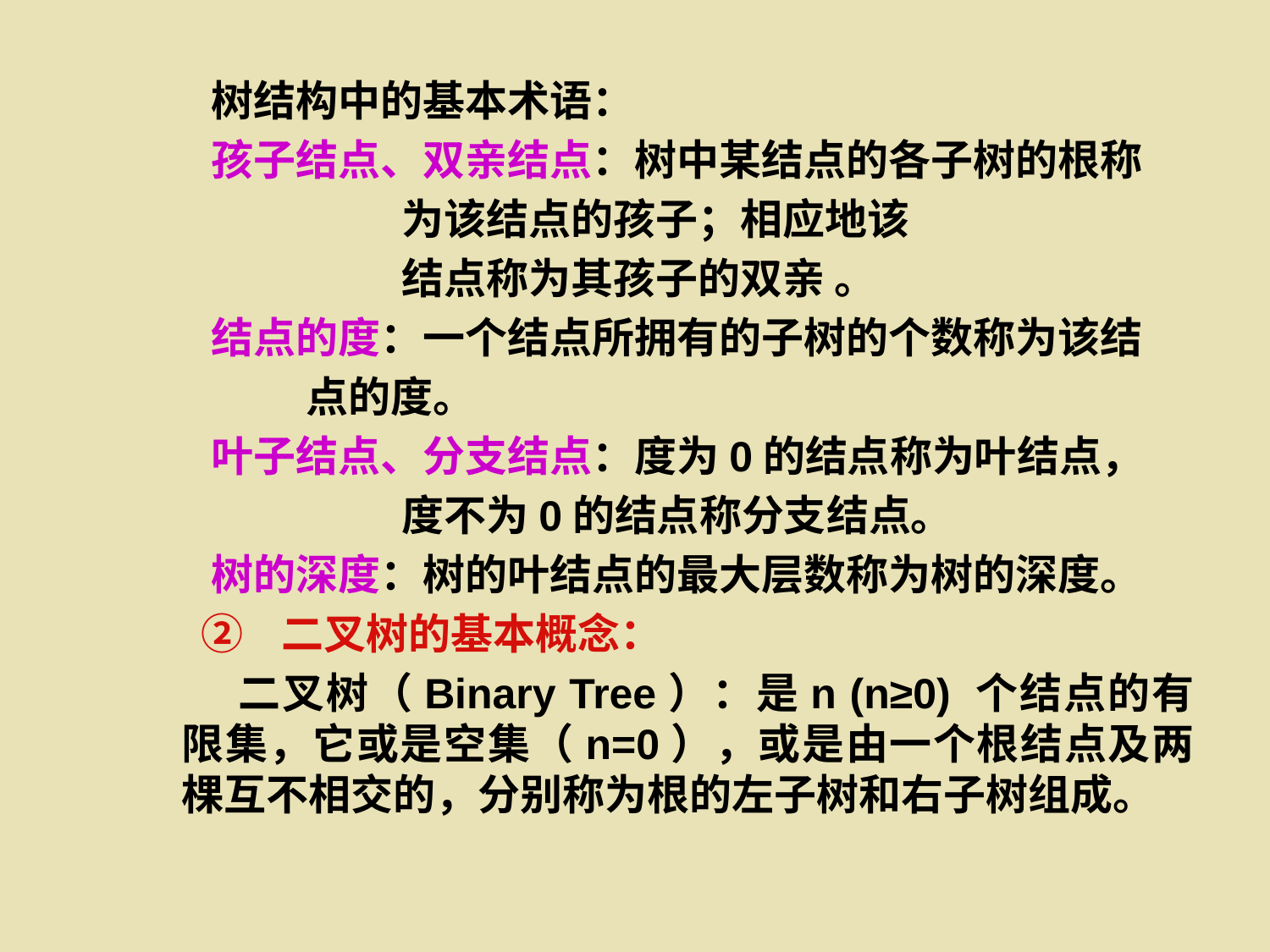

树结构中的基本术语：
  孩子结点、双亲结点：树中某结点的各子树的根称
                      为该结点的孩子；相应地该
                      结点称为其孩子的双亲 。
  结点的度：一个结点所拥有的子树的个数称为该结
            点的度。
  叶子结点、分支结点：度为0的结点称为叶结点，
                      度不为0的结点称分支结点。
  树的深度：树的叶结点的最大层数称为树的深度。
  ②   二叉树的基本概念：
    二叉树（Binary Tree）：是n (n≥0) 个结点的有限集，它或是空集（n=0），或是由一个根结点及两棵互不相交的，分别称为根的左子树和右子树组成。